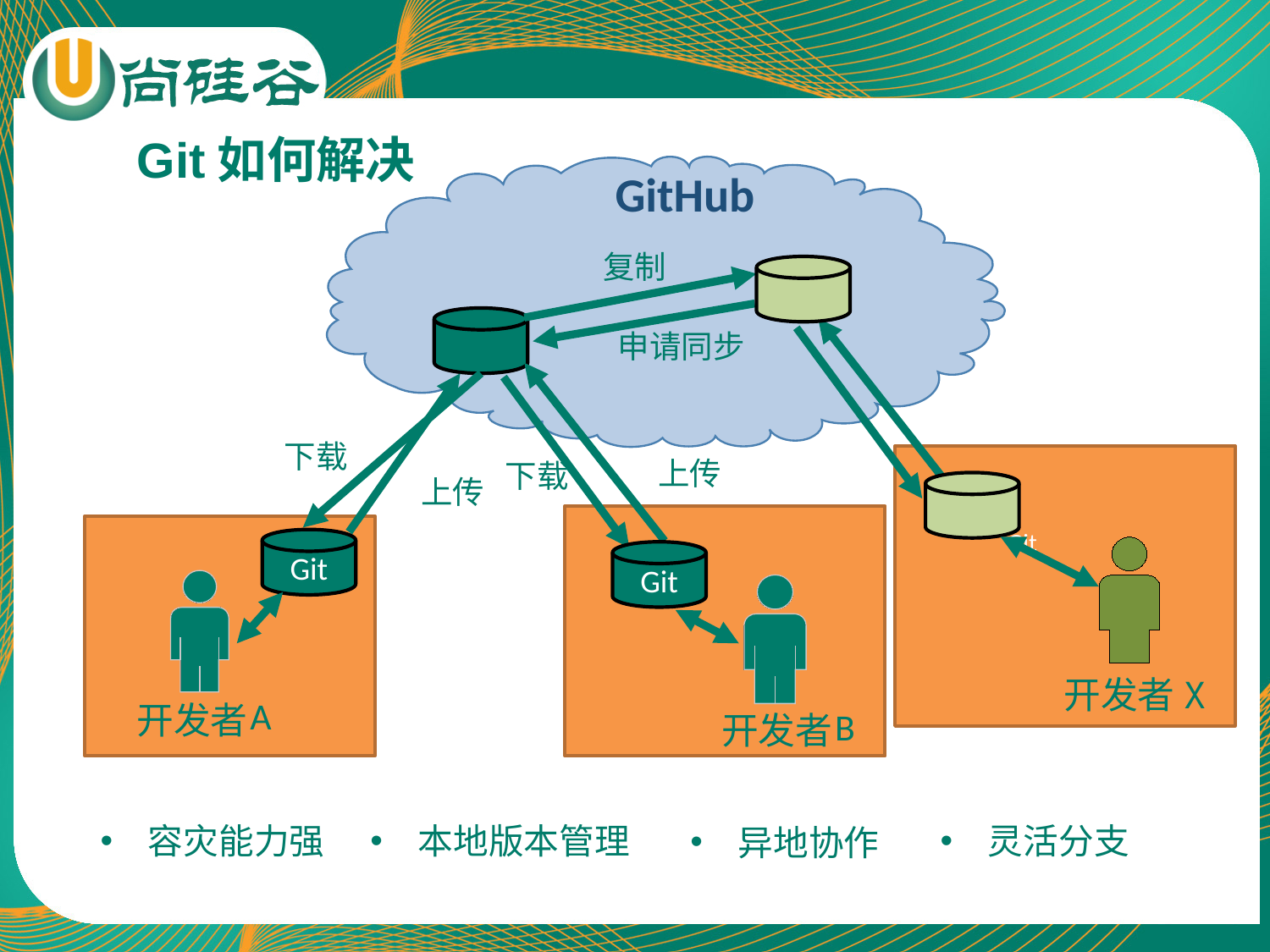

Git如何解决

GitHub
复制

申请同步
下载

上传
下载
上传

Git
Git

Git
Git

开发者X
A
开发者
B
开发者
容灾能力强
本地版本管理
灵活分支
异地协作